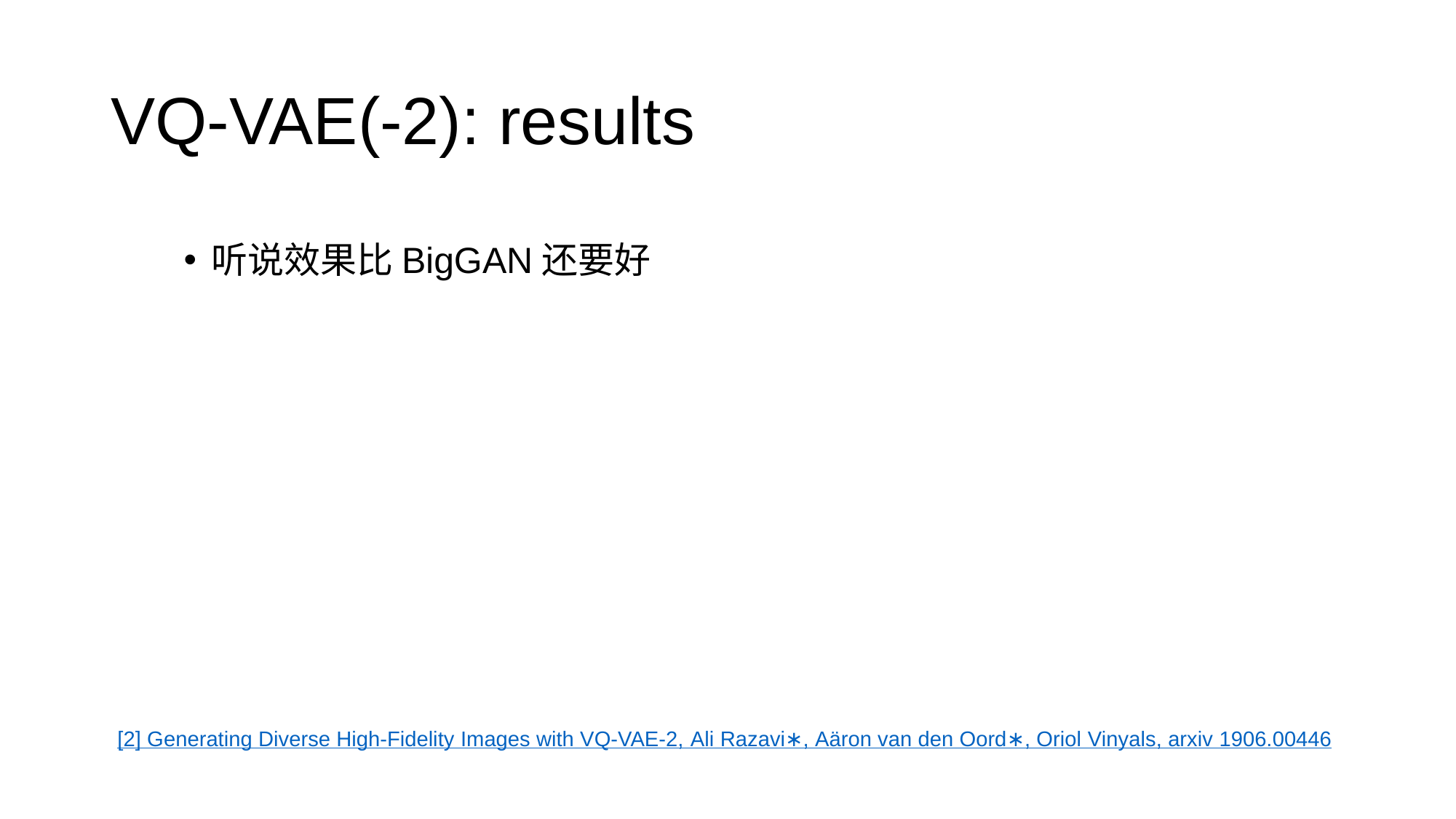

# VQ-VAE(-2): results

听说效果比BigGAN还要好
[2] Generating Diverse High-Fidelity Images with VQ-VAE-2, Ali Razavi∗, Aäron van den Oord∗, Oriol Vinyals, arxiv 1906.00446